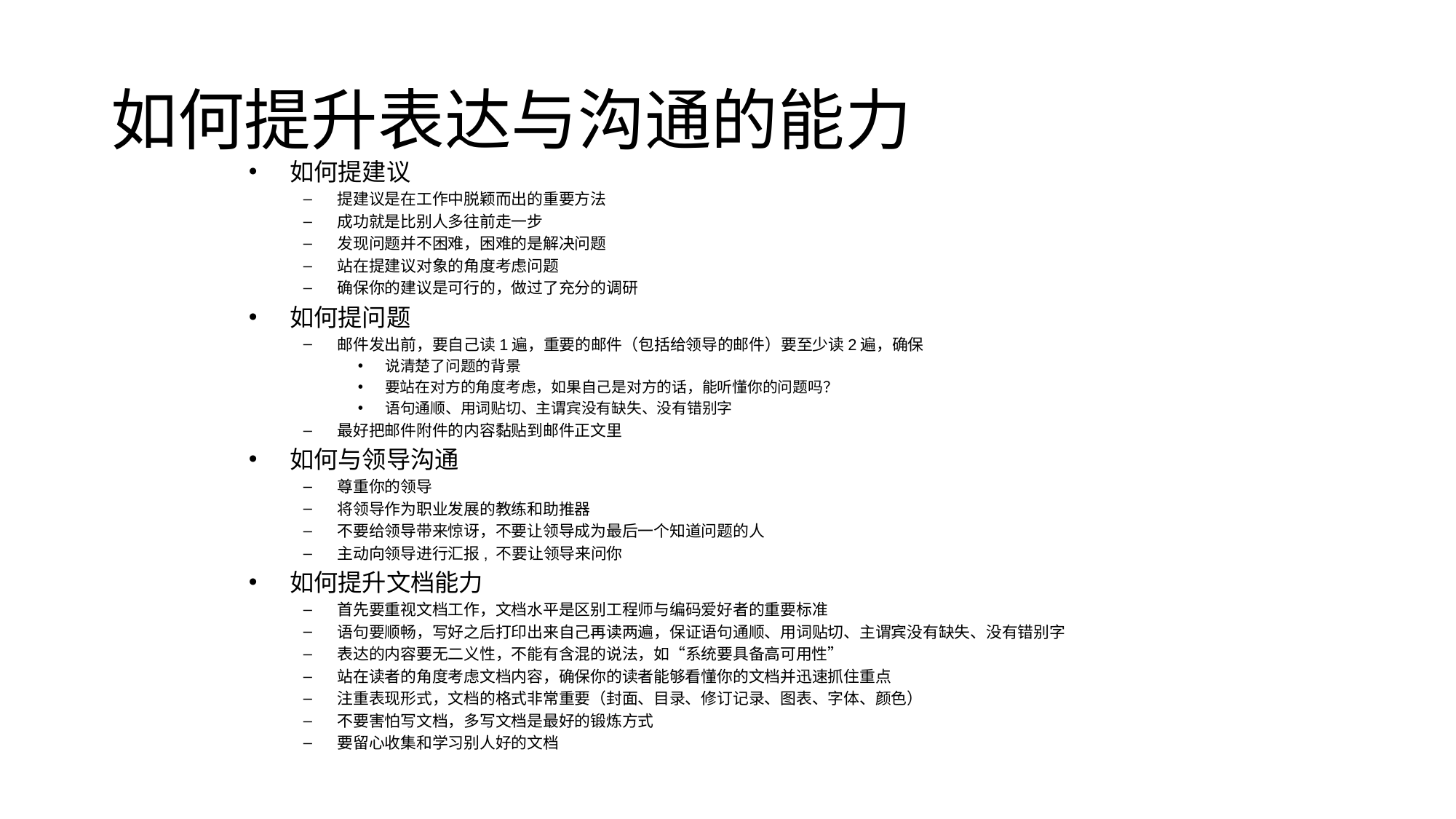

# 如何提升表达与沟通的能力
如何提建议
提建议是在工作中脱颖而出的重要方法
成功就是比别人多往前走一步
发现问题并不困难，困难的是解决问题
站在提建议对象的角度考虑问题
确保你的建议是可行的，做过了充分的调研
如何提问题
邮件发出前，要自己读1遍，重要的邮件（包括给领导的邮件）要至少读2遍，确保
说清楚了问题的背景
要站在对方的角度考虑，如果自己是对方的话，能听懂你的问题吗？
语句通顺、用词贴切、主谓宾没有缺失、没有错别字
最好把邮件附件的内容黏贴到邮件正文里
如何与领导沟通
尊重你的领导
将领导作为职业发展的教练和助推器
不要给领导带来惊讶，不要让领导成为最后一个知道问题的人
主动向领导进行汇报, 不要让领导来问你
如何提升文档能力
首先要重视文档工作，文档水平是区别工程师与编码爱好者的重要标准
语句要顺畅，写好之后打印出来自己再读两遍，保证语句通顺、用词贴切、主谓宾没有缺失、没有错别字
表达的内容要无二义性，不能有含混的说法，如“系统要具备高可用性”
站在读者的角度考虑文档内容，确保你的读者能够看懂你的文档并迅速抓住重点
注重表现形式，文档的格式非常重要（封面、目录、修订记录、图表、字体、颜色）
不要害怕写文档，多写文档是最好的锻炼方式
要留心收集和学习别人好的文档